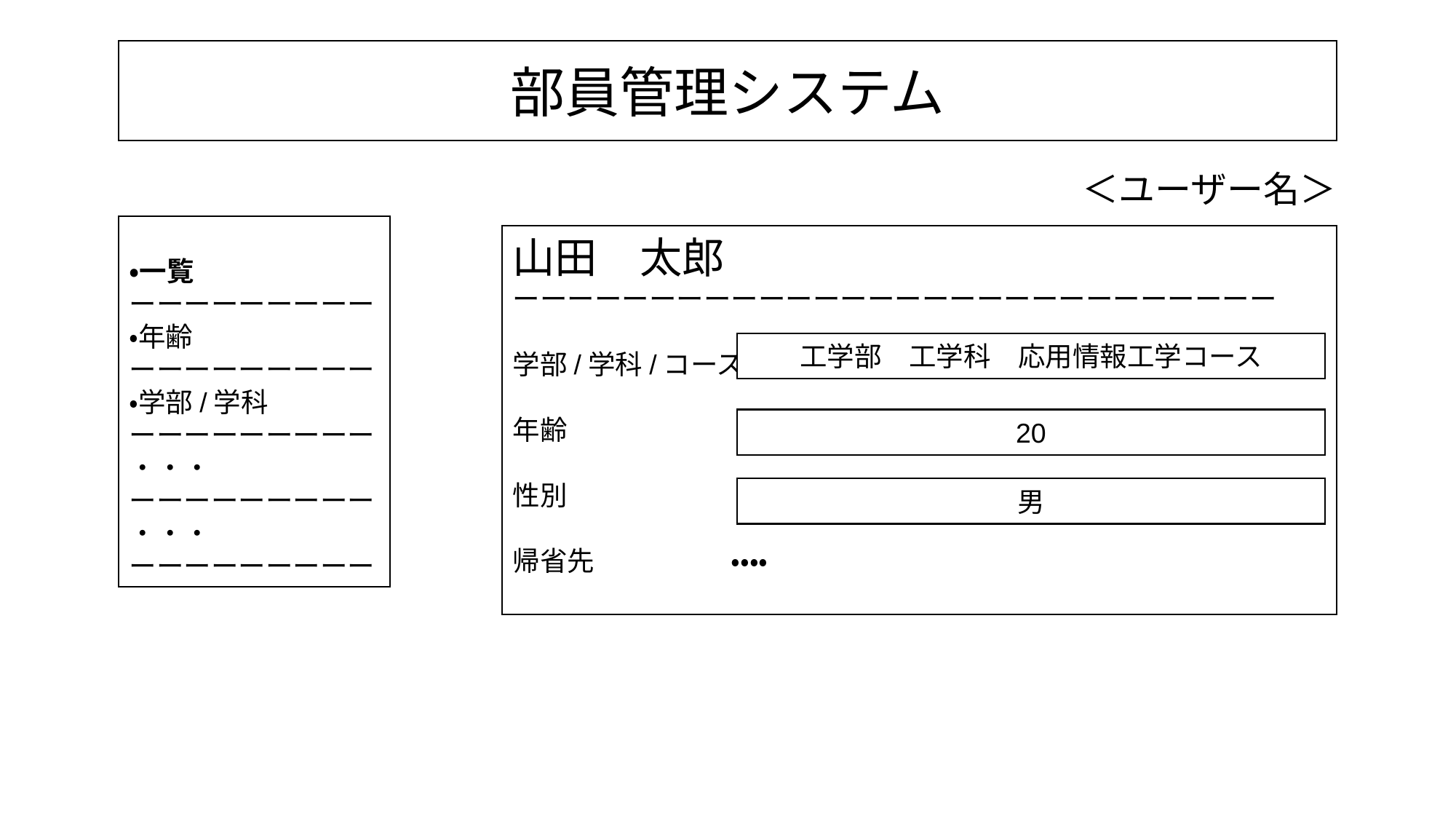

部員管理システム
＜ユーザー名＞

・一覧
ーーーーーーーーー
・年齢
ーーーーーーーーー
・学部/学科
ーーーーーーーーー
・・・
ーーーーーーーーー
・・・
ーーーーーーーーー
山田　太郎
ーーーーーーーーーーーーーーーーーーーーーーーーーーーー

学部/学科/コース

年齢

性別

帰省先　　　　　・・・・

工学部　工学科　応用情報工学コース
20
男